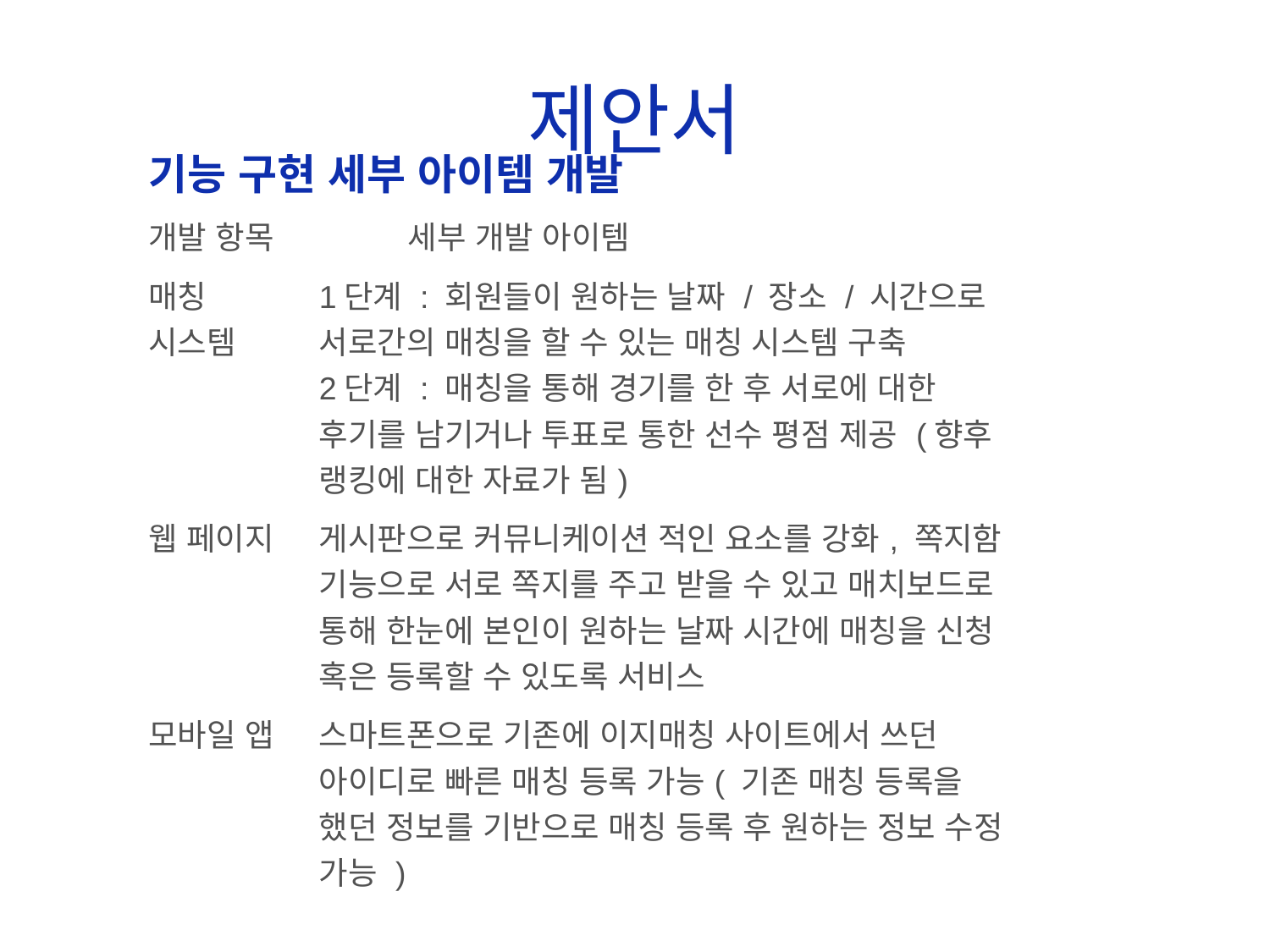

# 제안서
기능 구현 세부 아이템 개발
| 개발 항목 | 세부 개발 아이템 |  |
| --- | --- | --- |
| 매칭 시스템 | 1단계 : 회원들이 원하는 날짜 / 장소 / 시간으로 서로간의 매칭을 할 수 있는 매칭 시스템 구축 2단계 : 매칭을 통해 경기를 한 후 서로에 대한 후기를 남기거나 투표로 통한 선수 평점 제공 (향후 랭킹에 대한 자료가 됨) |  |
| 웹 페이지 | 게시판으로 커뮤니케이션 적인 요소를 강화, 쪽지함 기능으로 서로 쪽지를 주고 받을 수 있고 매치보드로 통해 한눈에 본인이 원하는 날짜 시간에 매칭을 신청 혹은 등록할 수 있도록 서비스 |  |
| 모바일 앱 | 스마트폰으로 기존에 이지매칭 사이트에서 쓰던 아이디로 빠른 매칭 등록 가능( 기존 매칭 등록을 했던 정보를 기반으로 매칭 등록 후 원하는 정보 수정 가능 ) |  |